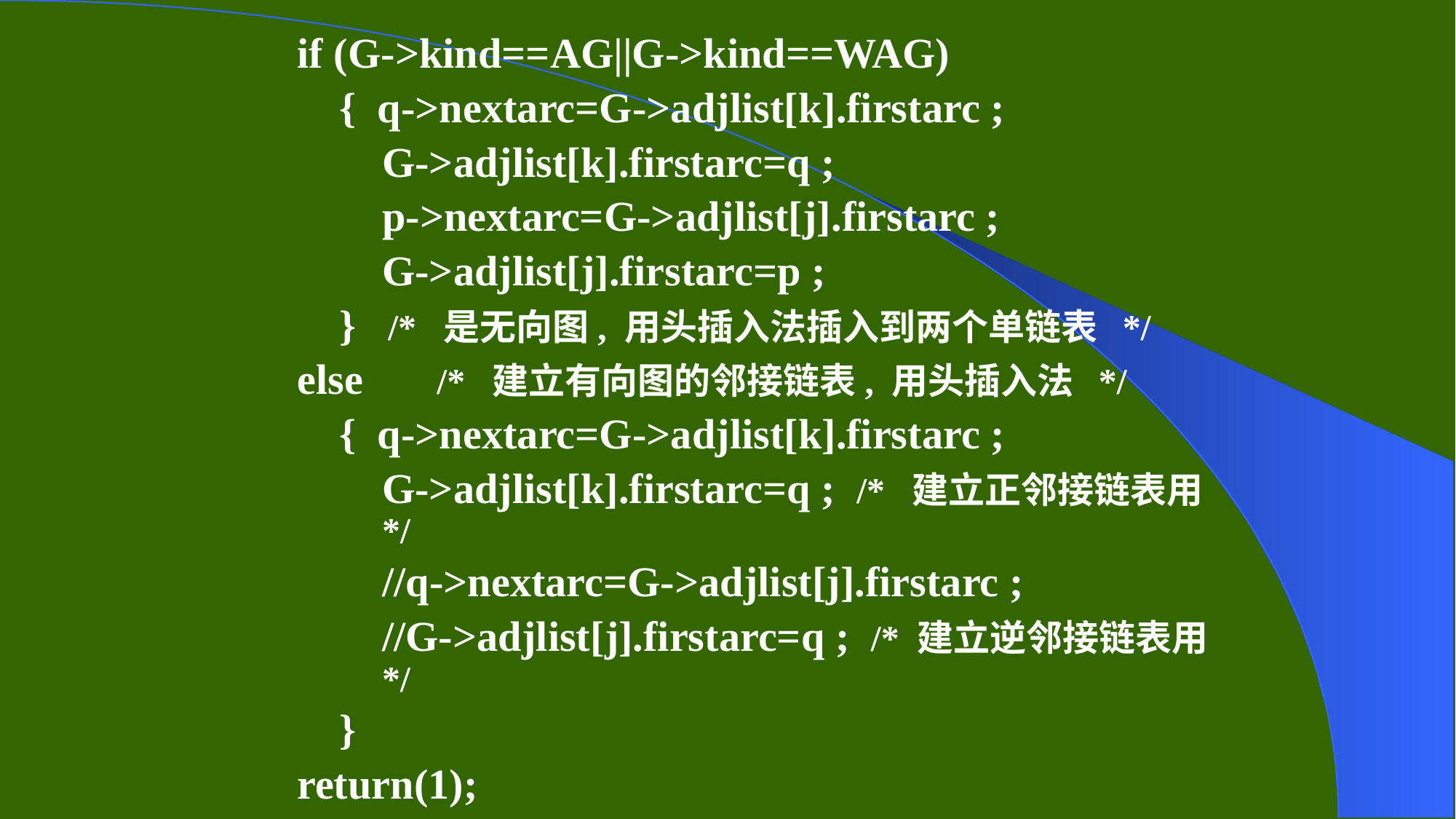

if (G->kind==AG||G->kind==WAG)
{  q->nextarc=G->adjlist[k].firstarc ;
G->adjlist[k].firstarc=q ;
p->nextarc=G->adjlist[j].firstarc ;
G->adjlist[j].firstarc=p ;
}   /*  是无向图, 用头插入法插入到两个单链表  */
else       /*  建立有向图的邻接链表, 用头插入法  */
{  q->nextarc=G->adjlist[k].firstarc ;
G->adjlist[k].firstarc=q ;  /*  建立正邻接链表用 */
//q->nextarc=G->adjlist[j].firstarc ;
//G->adjlist[j].firstarc=q ;  /* 建立逆邻接链表用 */
}
return(1);
}